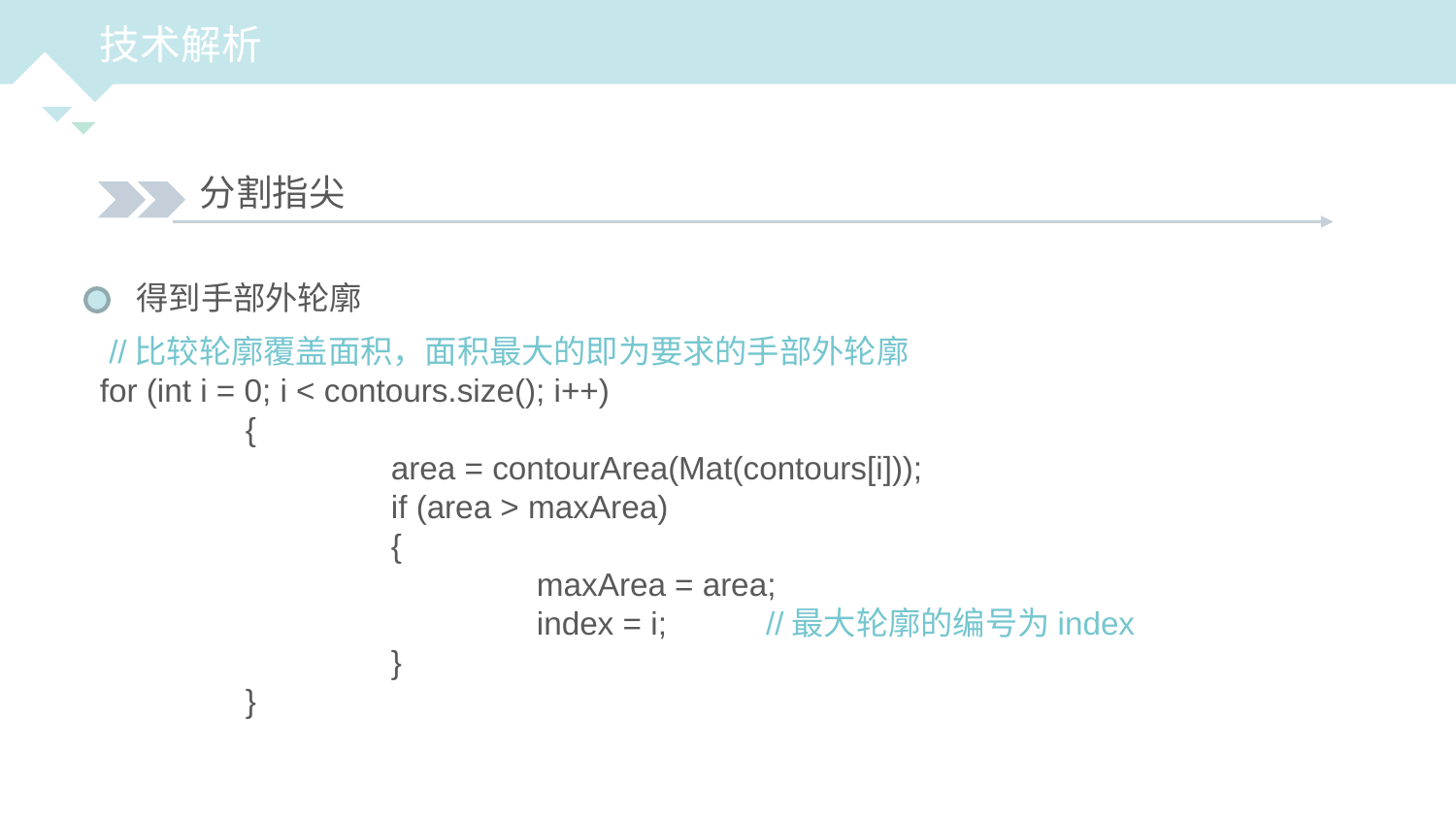

技术解析
分割指尖

得到手部外轮廓

 //比较轮廓覆盖面积，面积最大的即为要求的手部外轮廓
for (int i = 0; i < contours.size(); i++)
	{
		area = contourArea(Mat(contours[i]));
		if (area > maxArea)
		{
			maxArea = area;
			index = i;           //最大轮廓的编号为index
		}
	}